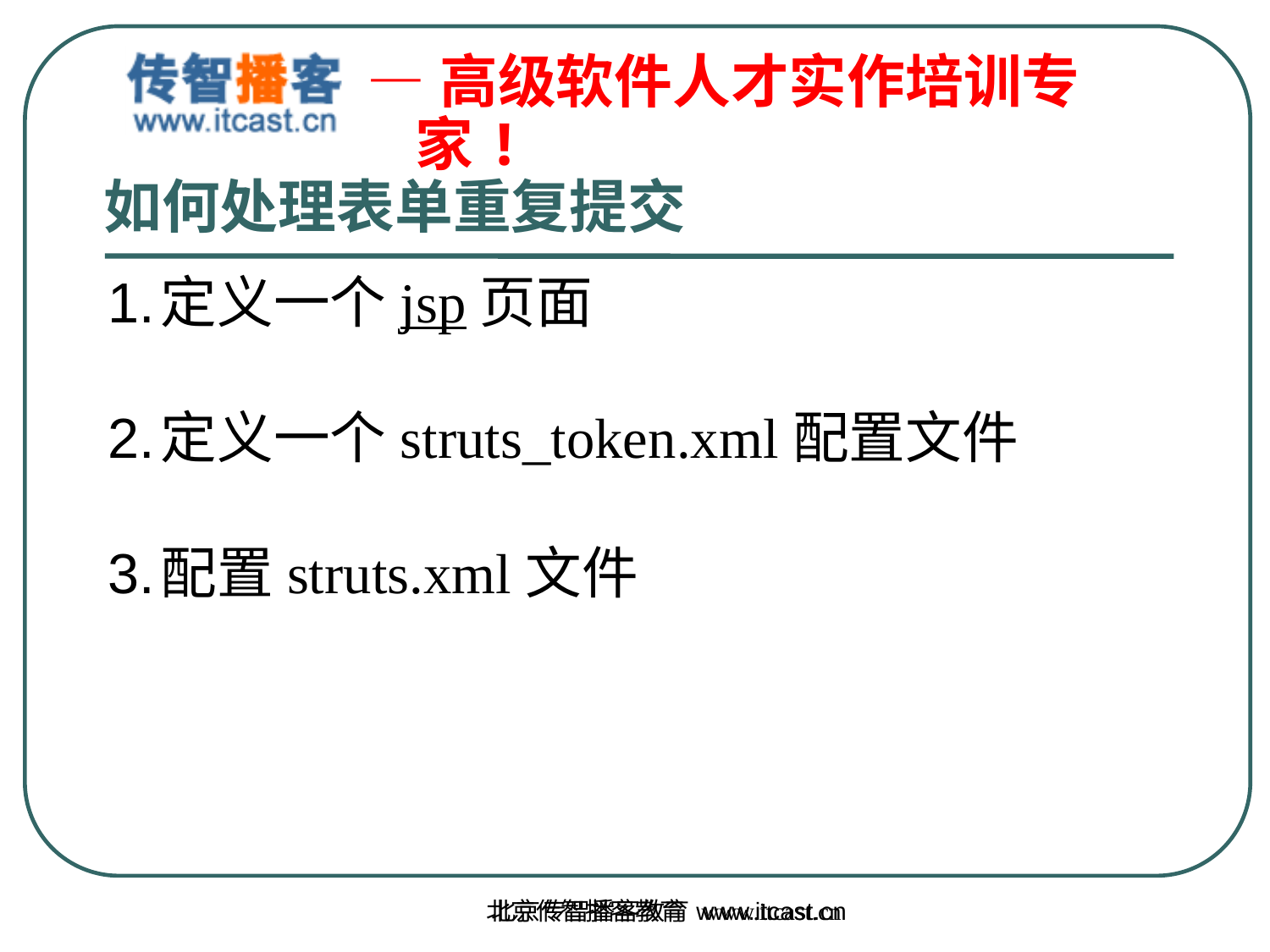

如何处理表单重复提交
定义一个jsp页面

定义一个struts_token.xml配置文件

配置struts.xml文件

北京传智播客教育 www.itcast.cn
北京传智播客教育 www.itcast.cn